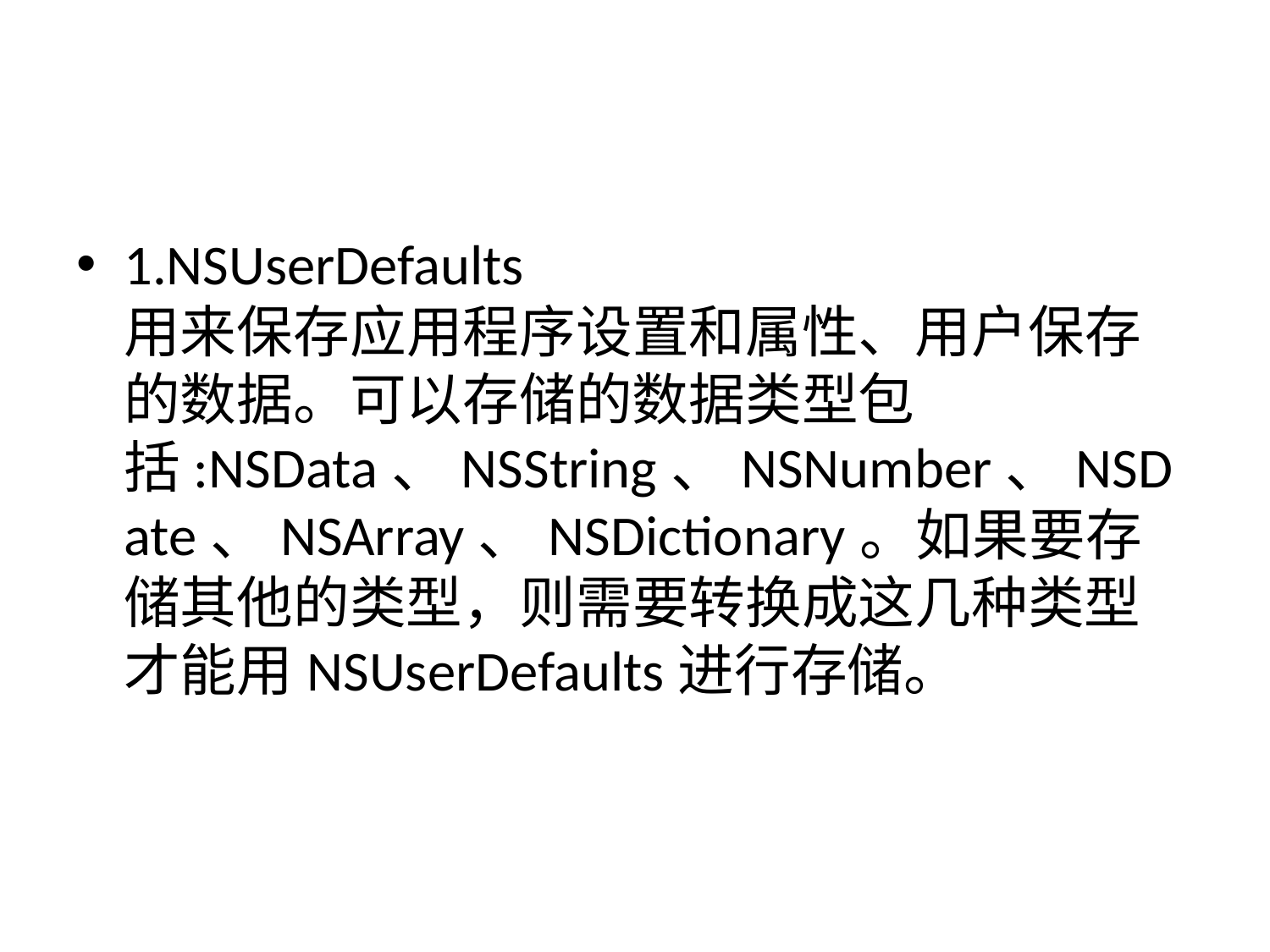

1.NSUserDefaults
用来保存应用程序设置和属性、用户保存的数据。可以存储的数据类型包括:NSData、NSString、NSNumber、NSDate、NSArray、NSDictionary。如果要存储其他的类型，则需要转换成这几种类型才能用NSUserDefaults进行存储。